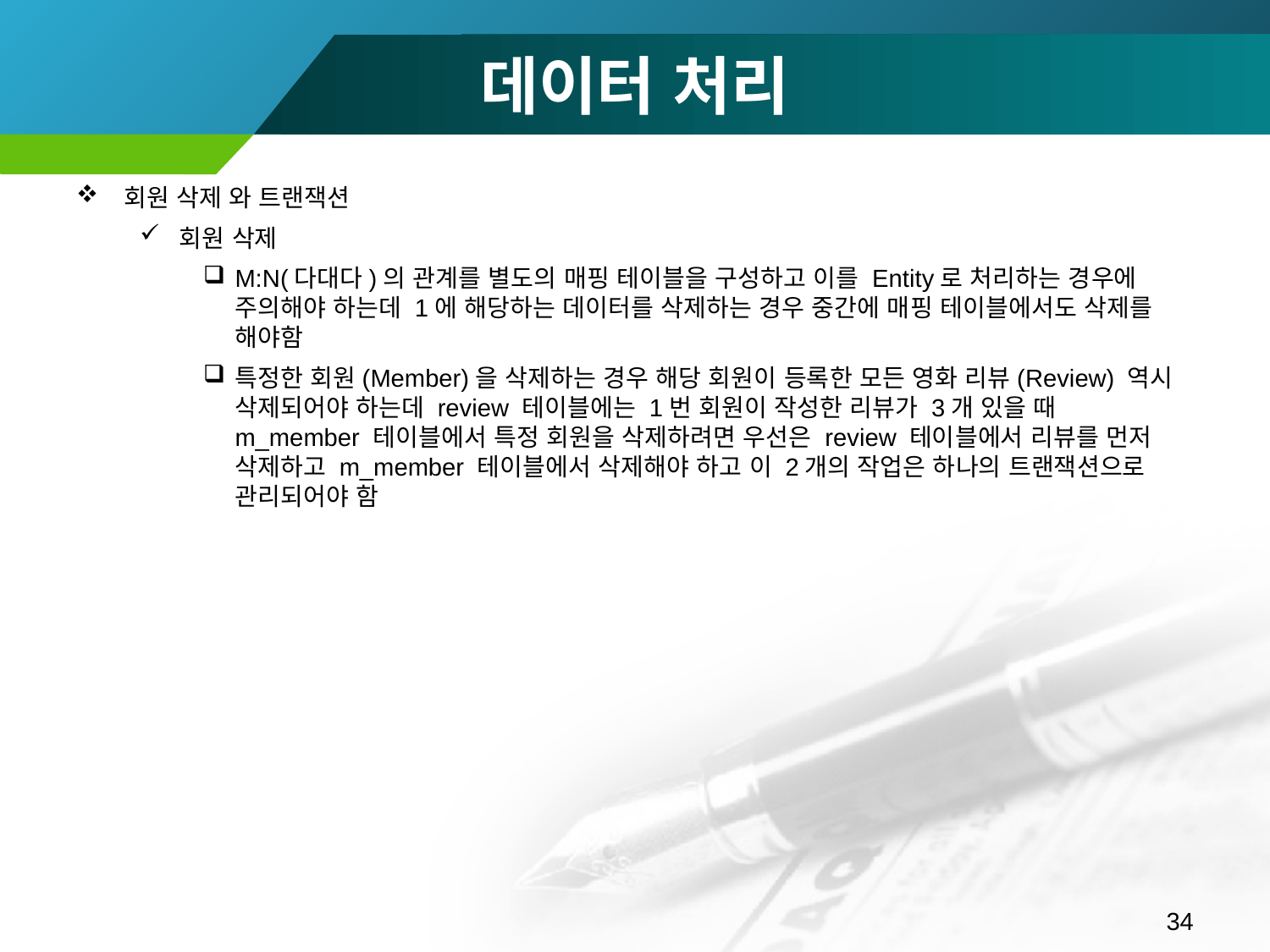

# 데이터 처리
회원 삭제 와 트랜잭션
회원 삭제
M:N(다대다)의 관계를 별도의 매핑 테이블을 구성하고 이를 Entity로 처리하는 경우에 주의해야 하는데 1에 해당하는 데이터를 삭제하는 경우 중간에 매핑 테이블에서도 삭제를 해야함
특정한 회원(Member)을 삭제하는 경우 해당 회원이 등록한 모든 영화 리뷰(Review) 역시 삭제되어야 하는데 review 테이블에는 1번 회원이 작성한 리뷰가 3개 있을 때 m_member 테이블에서 특정 회원을 삭제하려면 우선은 review 테이블에서 리뷰를 먼저 삭제하고 m_member 테이블에서 삭제해야 하고 이 2개의 작업은 하나의 트랜잭션으로 관리되어야 함
34